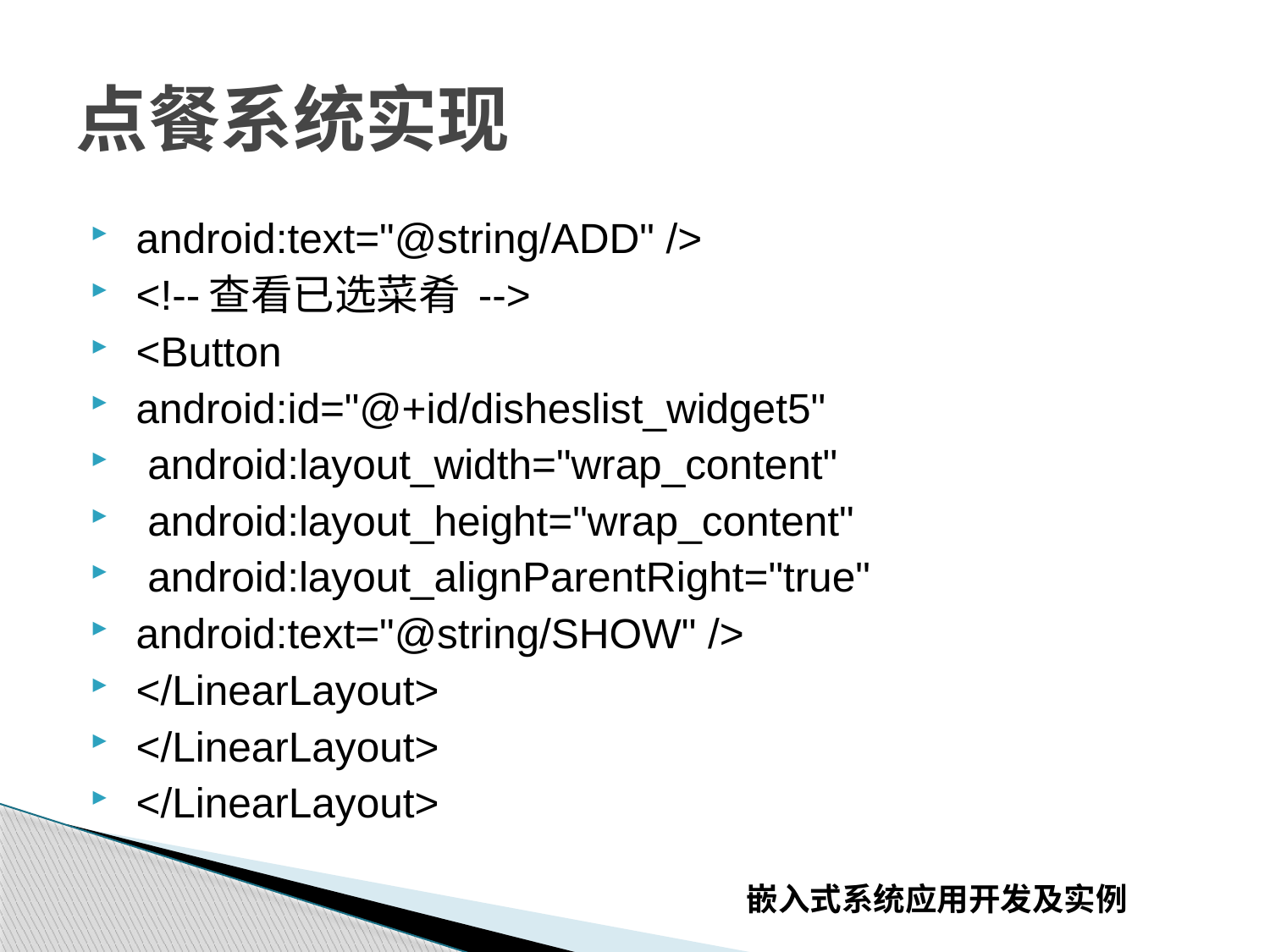

# 点餐系统实现
 android:text="@string/ADD" />
 <!--查看已选菜肴 -->
 <Button
 android:id="@+id/disheslist_widget5"
  android:layout_width="wrap_content"
  android:layout_height="wrap_content"
  android:layout_alignParentRight="true"
 android:text="@string/SHOW" />
 </LinearLayout>
 </LinearLayout>
 </LinearLayout>

嵌入式系统应用开发及实例